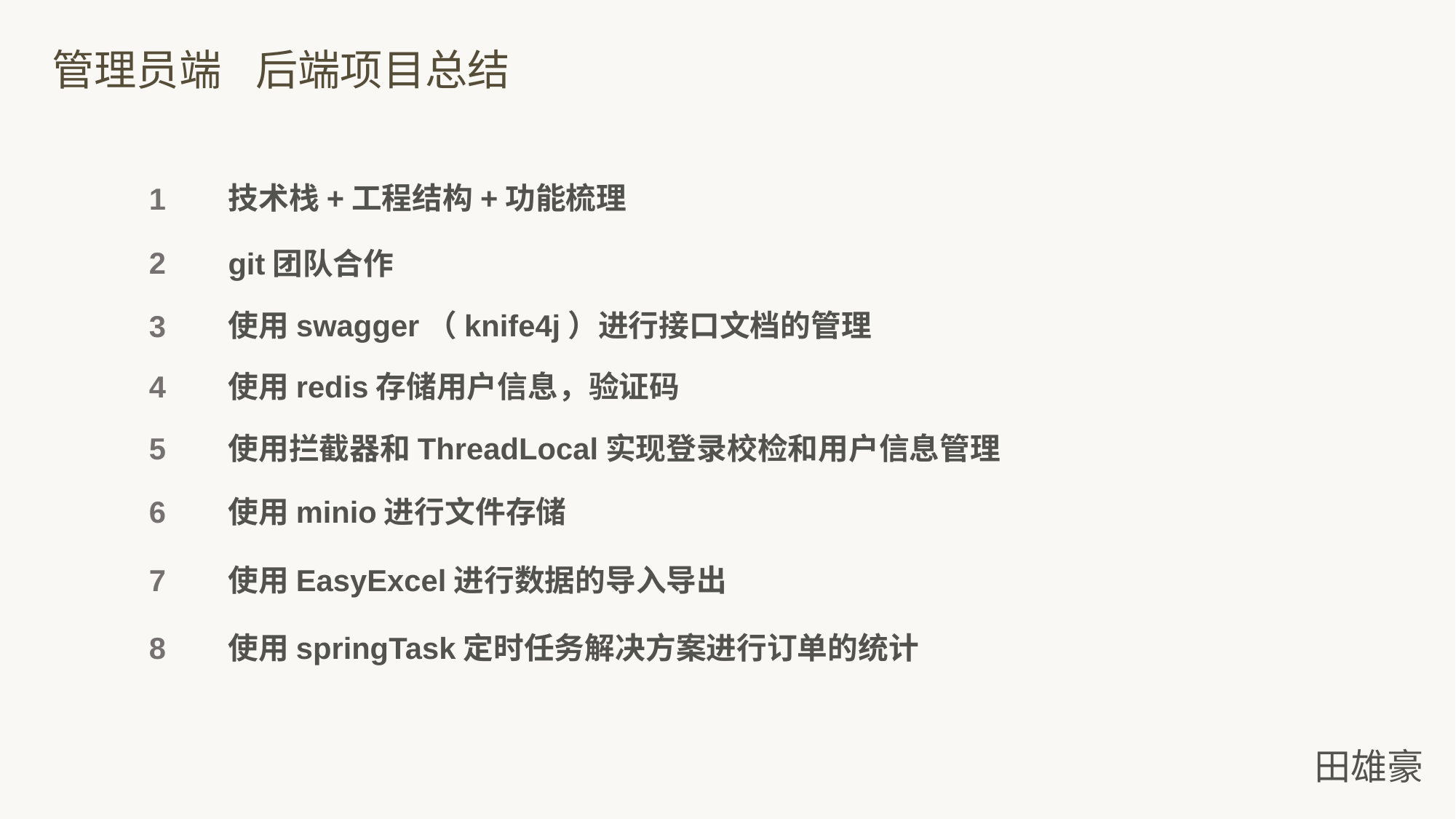

管理员端
后端项目总结
技术栈+工程结构+功能梳理
1
2
git团队合作
使用swagger（knife4j）进行接口文档的管理
3
使用redis存储用户信息，验证码
4
使用拦截器和ThreadLocal实现登录校检和用户信息管理
5
使用minio进行文件存储
6
使用EasyExcel进行数据的导入导出
7
使用springTask定时任务解决方案进行订单的统计
8
田雄豪